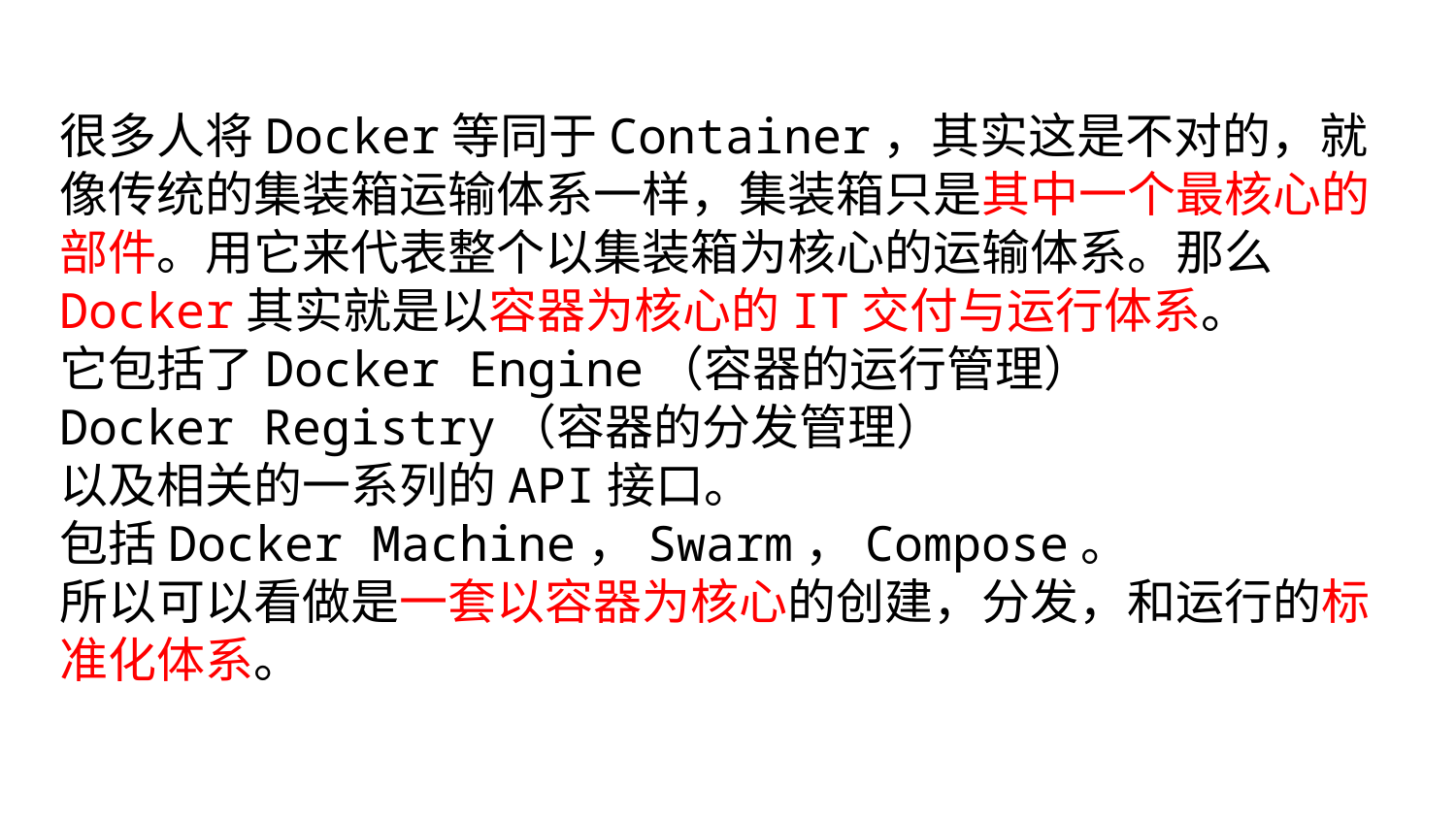

很多人将Docker等同于Container，其实这是不对的，就像传统的集装箱运输体系一样，集装箱只是其中一个最核心的部件。用它来代表整个以集装箱为核心的运输体系。那么Docker其实就是以容器为核心的IT交付与运行体系。
它包括了Docker Engine（容器的运行管理）
Docker Registry（容器的分发管理）
以及相关的一系列的API接口。
包括Docker Machine，Swarm，Compose。
所以可以看做是一套以容器为核心的创建，分发，和运行的标准化体系。